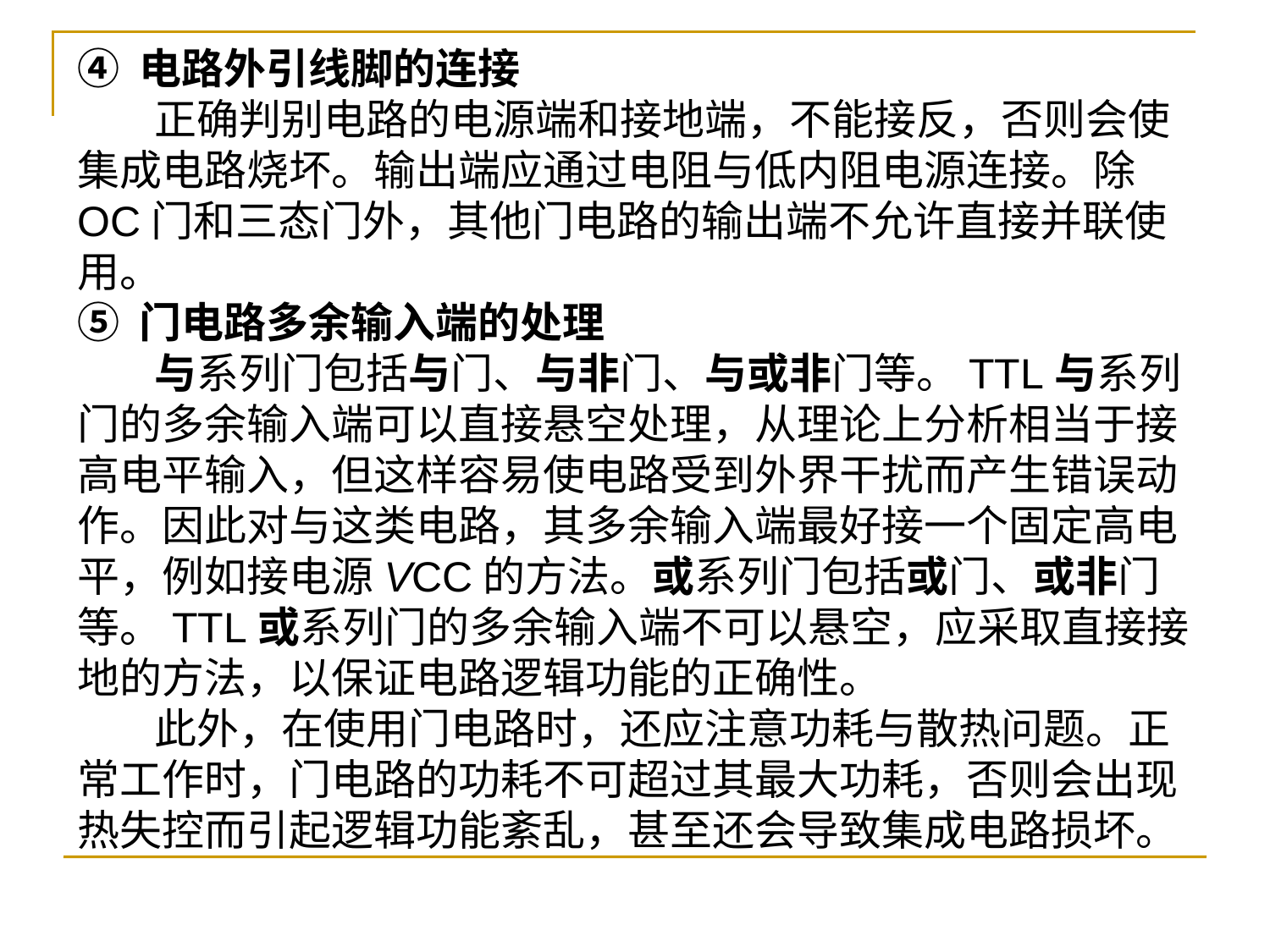

④ 电路外引线脚的连接
       正确判别电路的电源端和接地端，不能接反，否则会使集成电路烧坏。输出端应通过电阻与低内阻电源连接。除OC门和三态门外，其他门电路的输出端不允许直接并联使用。
⑤ 门电路多余输入端的处理
       与系列门包括与门、与非门、与或非门等。TTL与系列门的多余输入端可以直接悬空处理，从理论上分析相当于接高电平输入，但这样容易使电路受到外界干扰而产生错误动作。因此对与这类电路，其多余输入端最好接一个固定高电平，例如接电源VCC的方法。或系列门包括或门、或非门等。TTL或系列门的多余输入端不可以悬空，应采取直接接地的方法，以保证电路逻辑功能的正确性。
       此外，在使用门电路时，还应注意功耗与散热问题。正常工作时，门电路的功耗不可超过其最大功耗，否则会出现热失控而引起逻辑功能紊乱，甚至还会导致集成电路损坏。